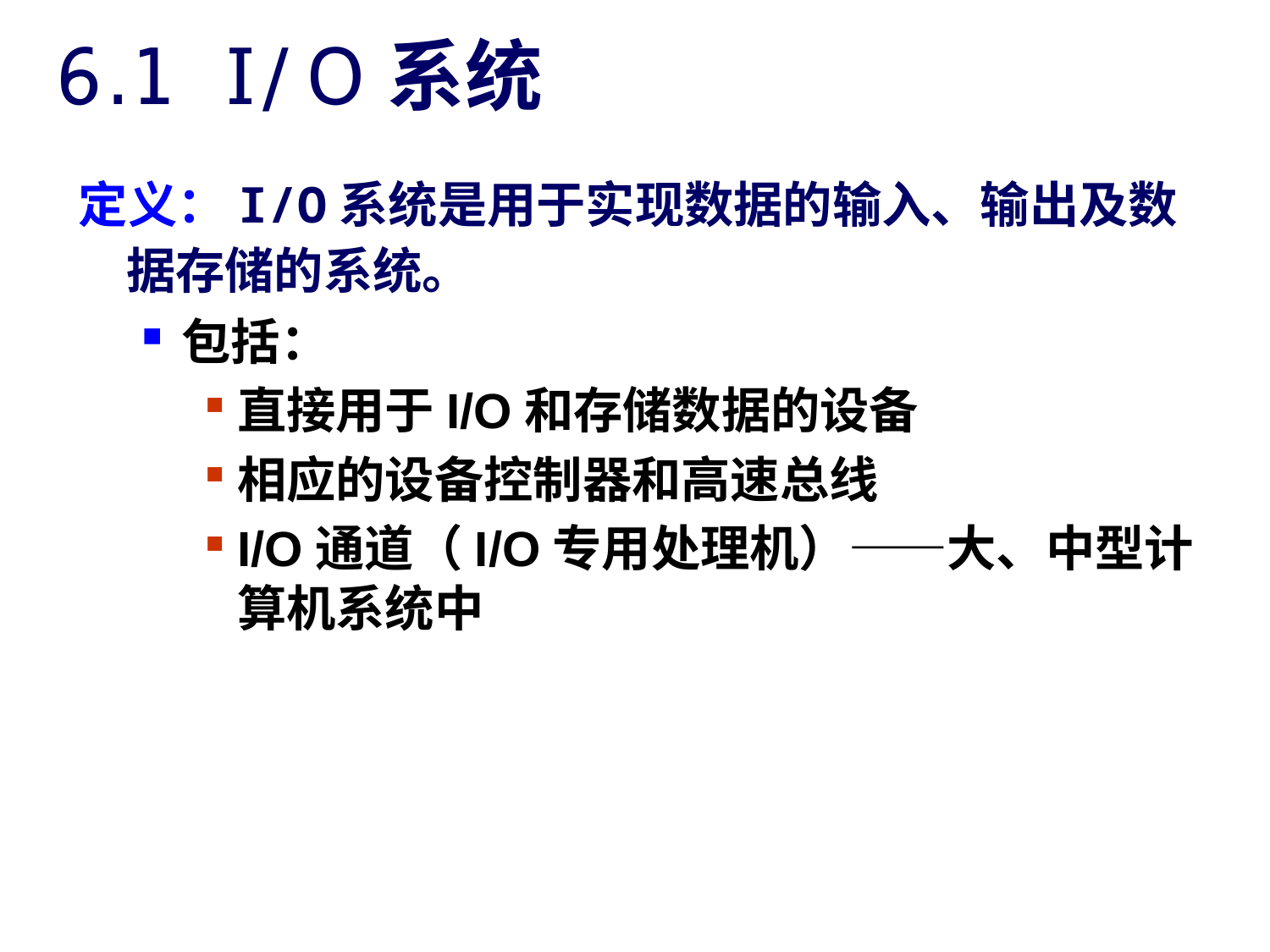

# 6.1  I/O系统
定义：I/O系统是用于实现数据的输入、输出及数据存储的系统。
包括：
直接用于I/O和存储数据的设备
相应的设备控制器和高速总线
I/O通道（I/O专用处理机）——大、中型计算机系统中
2